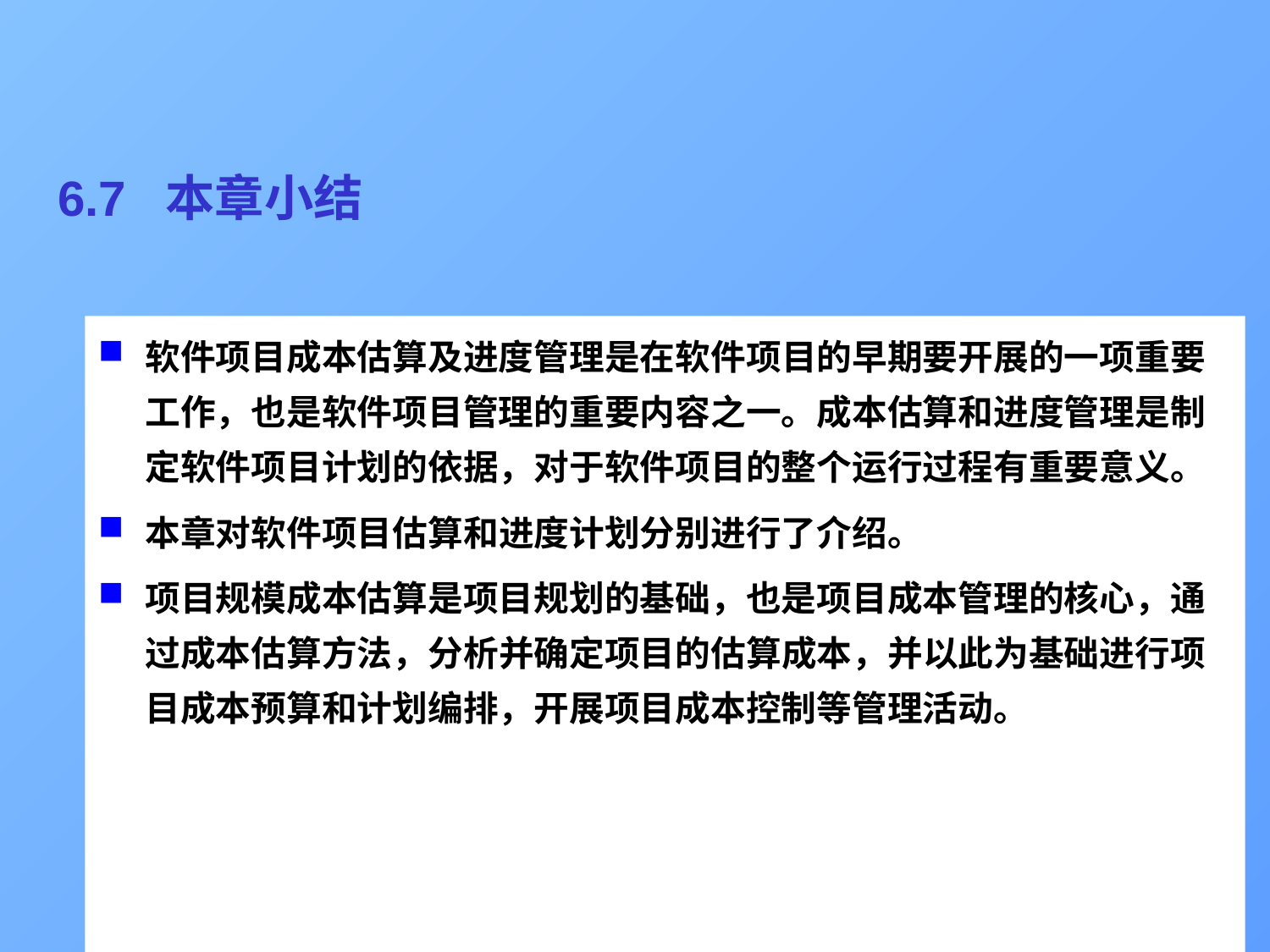

# 6.7  本章小结
软件项目成本估算及进度管理是在软件项目的早期要开展的一项重要工作，也是软件项目管理的重要内容之一。成本估算和进度管理是制定软件项目计划的依据，对于软件项目的整个运行过程有重要意义。
本章对软件项目估算和进度计划分别进行了介绍。
项目规模成本估算是项目规划的基础，也是项目成本管理的核心，通过成本估算方法，分析并确定项目的估算成本，并以此为基础进行项目成本预算和计划编排，开展项目成本控制等管理活动。